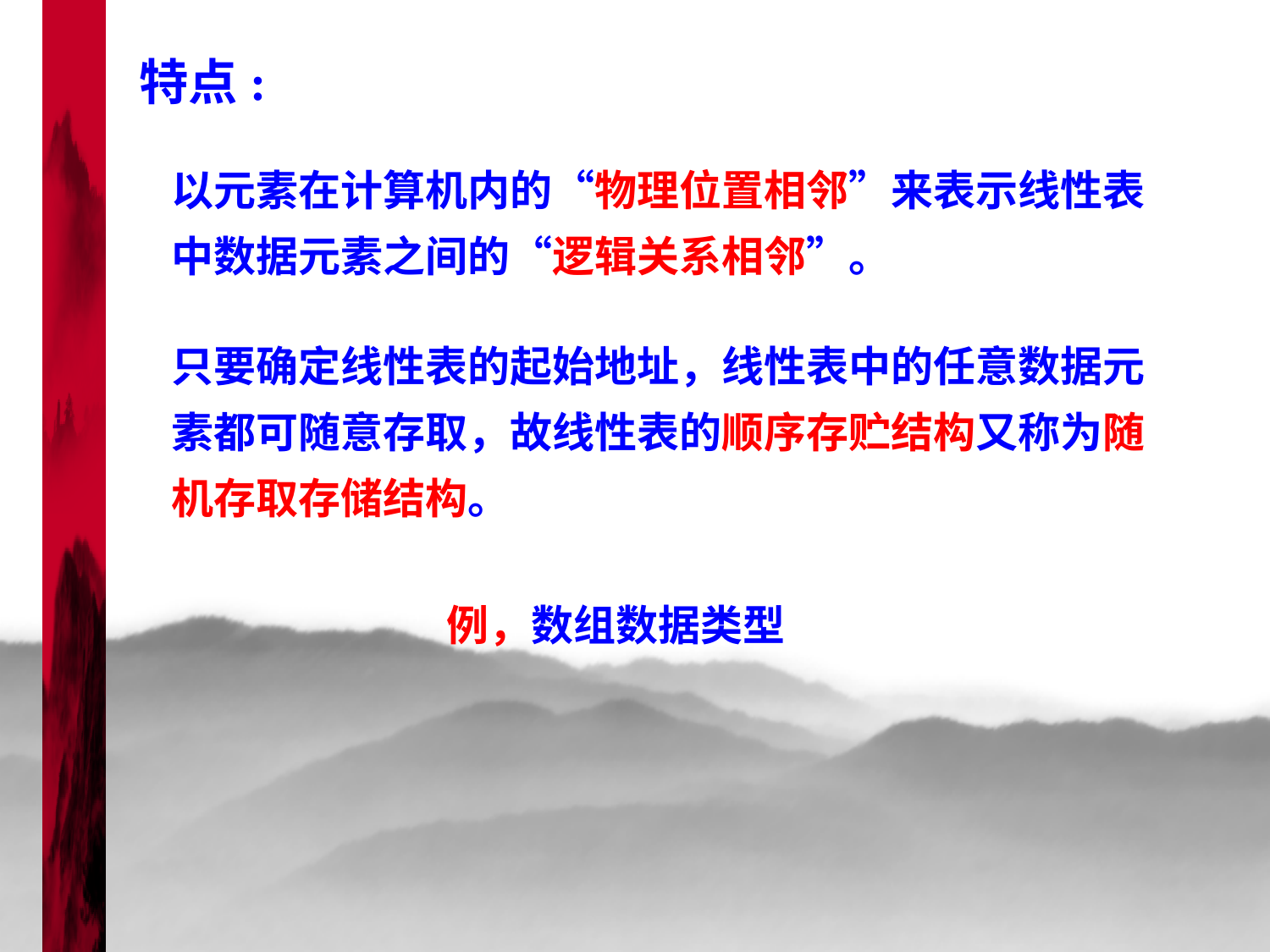

特点:
以元素在计算机内的“物理位置相邻”来表示线性表中数据元素之间的“逻辑关系相邻”。
只要确定线性表的起始地址，线性表中的任意数据元素都可随意存取，故线性表的顺序存贮结构又称为随机存取存储结构。
例，数组数据类型